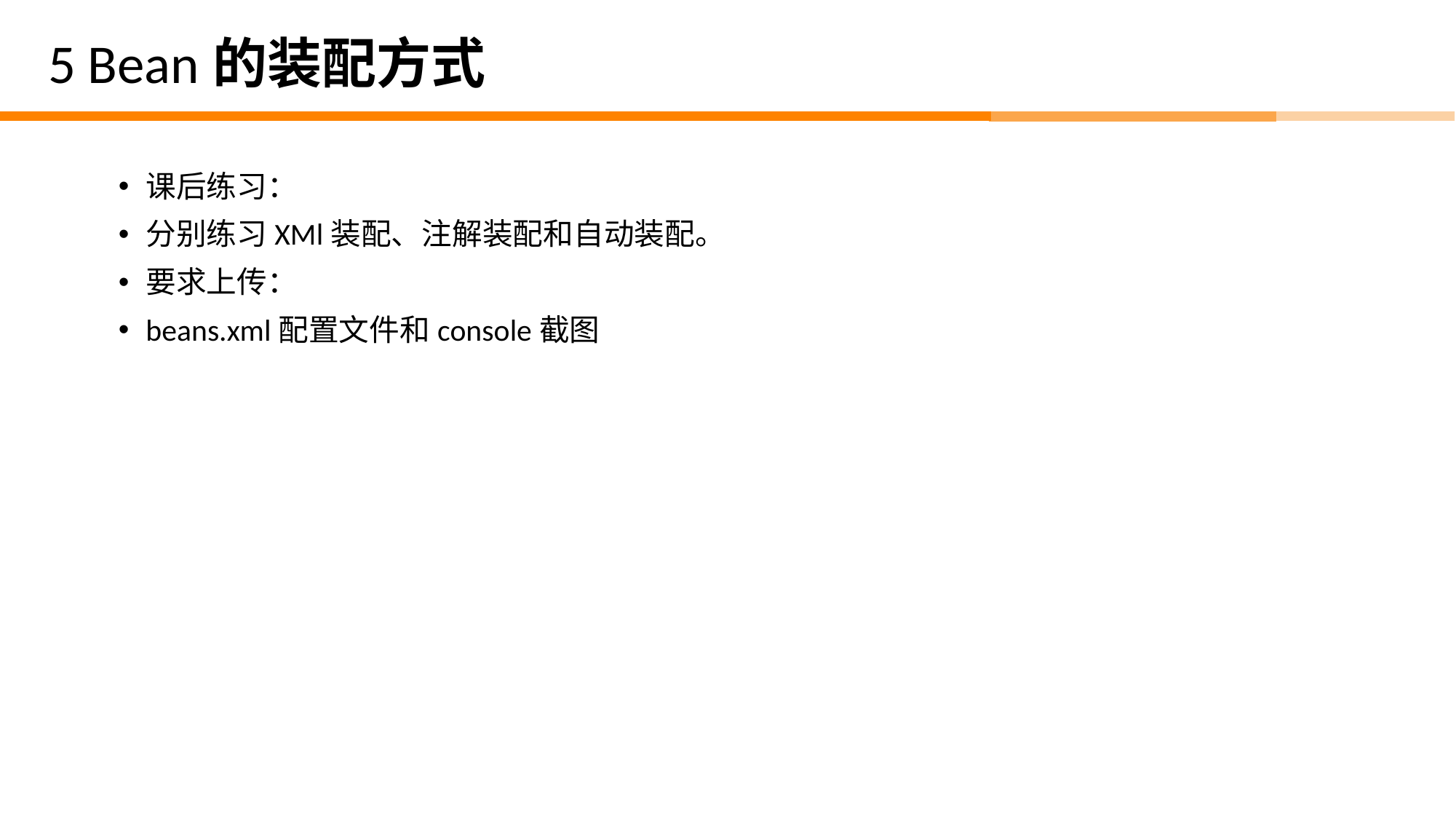

# 5 Bean的装配方式

课后练习：
分别练习XMl装配、注解装配和自动装配。
要求上传：
beans.xml配置文件和console截图